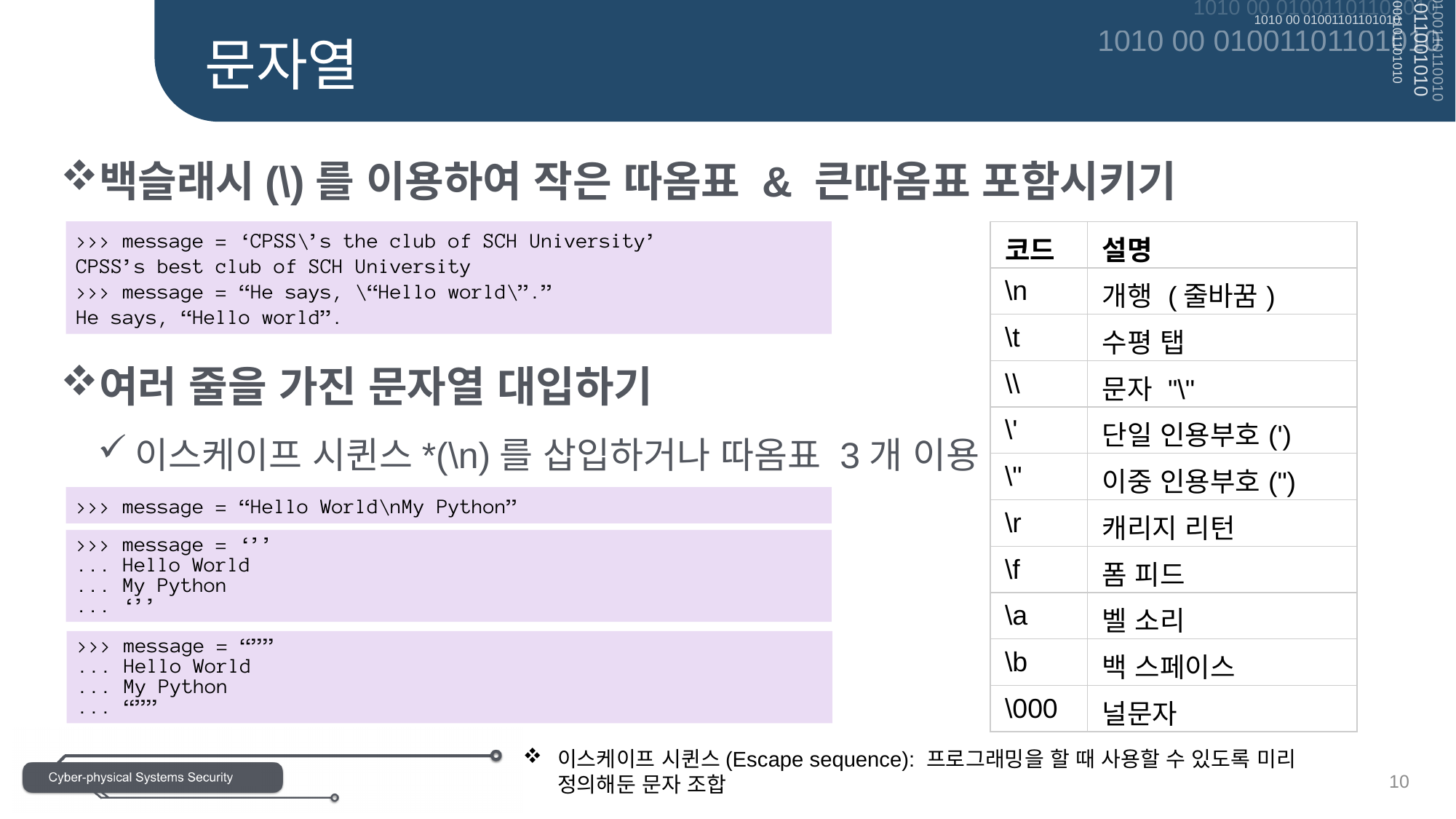

문자열
백슬래시(\)를 이용하여 작은 따옴표 & 큰따옴표 포함시키기

여러 줄을 가진 문자열 대입하기
이스케이프 시퀸스*(\n)를 삽입하거나 따옴표 3개 이용

>>> message = ‘CPSS\’s the club of SCH University’
CPSS’s best club of SCH University
>>> message = “He says, \“Hello world\”.”
He says, “Hello world”.
| 코드 | 설명 |
| --- | --- |
| \n | 개행 (줄바꿈) |
| \t | 수평 탭 |
| \\ | 문자 "\" |
| \' | 단일 인용부호(') |
| \" | 이중 인용부호(") |
| \r | 캐리지 리턴 |
| \f | 폼 피드 |
| \a | 벨 소리 |
| \b | 백 스페이스 |
| \000 | 널문자 |
>>> message = “Hello World\nMy Python”
>>> message = ‘’’
... Hello World
... My Python
... ‘’’
>>> message = “””
... Hello World
... My Python
... “””
이스케이프 시퀸스(Escape sequence): 프로그래밍을 할 때 사용할 수 있도록 미리
정의해둔 문자 조합
10